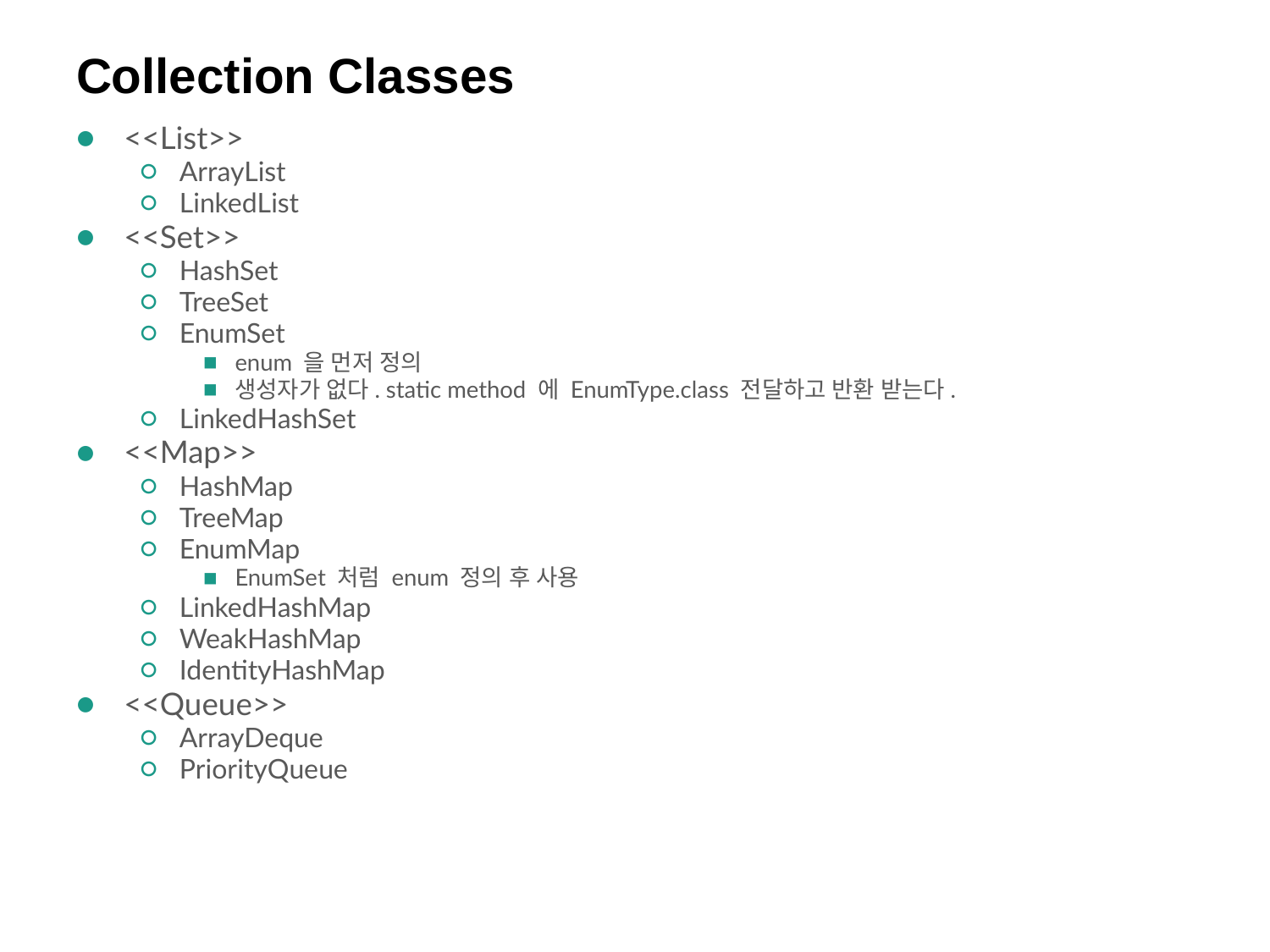

# Collection Classes
<<List>>
ArrayList
LinkedList
<<Set>>
HashSet
TreeSet
EnumSet
enum 을 먼저 정의
생성자가 없다. static method 에 EnumType.class 전달하고 반환 받는다.
LinkedHashSet
<<Map>>
HashMap
TreeMap
EnumMap
EnumSet 처럼 enum 정의 후 사용
LinkedHashMap
WeakHashMap
IdentityHashMap
<<Queue>>
ArrayDeque
PriorityQueue